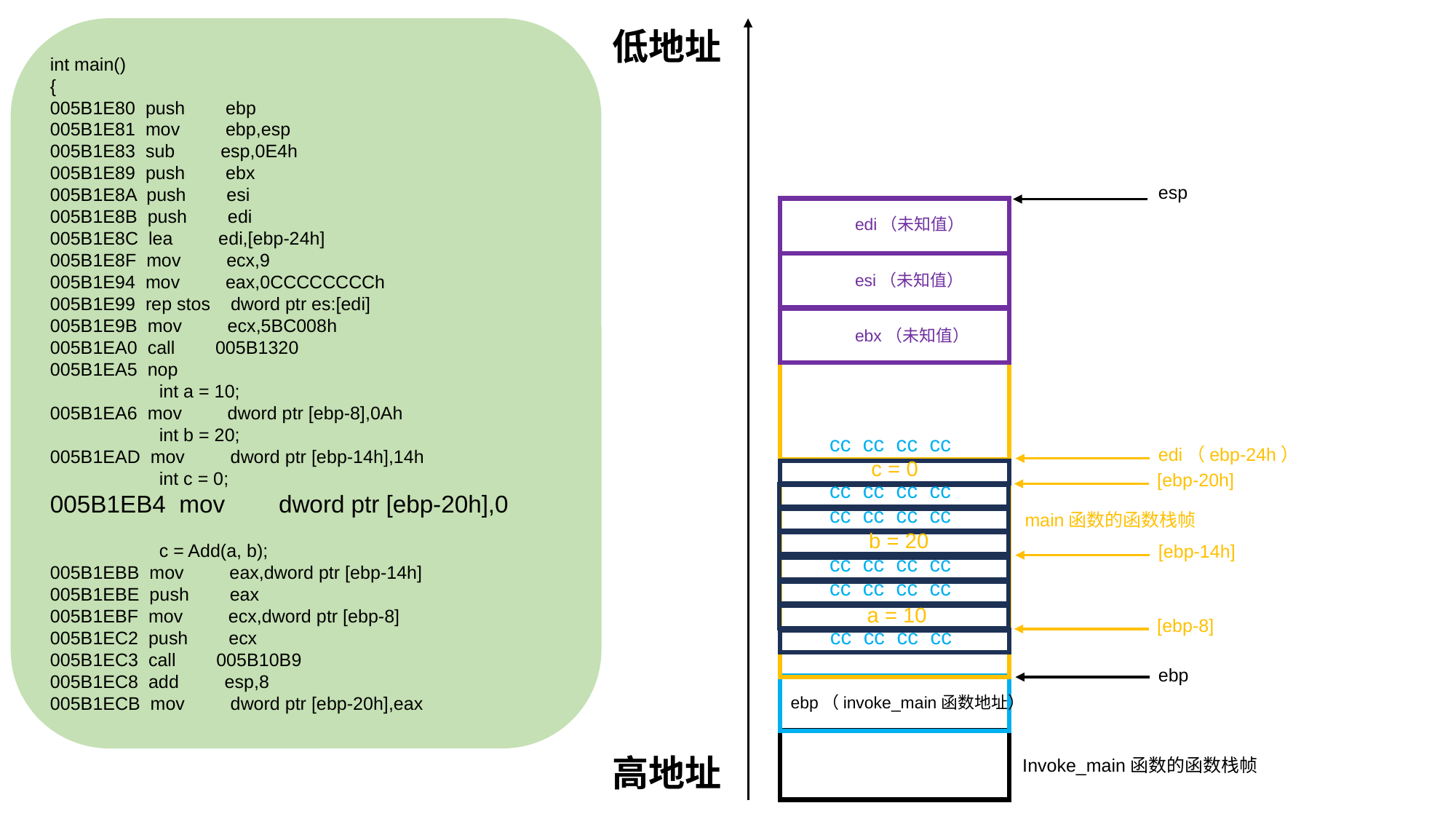

int main()
{
005B1E80  push        ebp
005B1E81  mov         ebp,esp
005B1E83  sub         esp,0E4h
005B1E89  push        ebx
005B1E8A  push        esi
005B1E8B  push        edi
005B1E8C  lea         edi,[ebp-24h]
005B1E8F  mov         ecx,9
005B1E94  mov         eax,0CCCCCCCCh
005B1E99  rep stos    dword ptr es:[edi]
005B1E9B  mov         ecx,5BC008h
005B1EA0  call        005B1320
005B1EA5  nop
	int a = 10;
005B1EA6  mov         dword ptr [ebp-8],0Ah
	int b = 20;
005B1EAD  mov         dword ptr [ebp-14h],14h
	int c = 0;
005B1EB4  mov        dword ptr [ebp-20h],0

	c = Add(a, b);
005B1EBB  mov         eax,dword ptr [ebp-14h]
005B1EBE  push        eax
005B1EBF  mov         ecx,dword ptr [ebp-8]
005B1EC2  push        ecx
005B1EC3  call        005B10B9
005B1EC8  add         esp,8
005B1ECB  mov         dword ptr [ebp-20h],eax
低地址
esp

edi（未知值）

esi（未知值）

ebx（未知值）

cc  cc  cc  cc
edi（ebp-24h）
c = 0

[ebp-20h]
cc  cc  cc  cc

cc  cc  cc  cc
main函数的函数栈帧

b = 20

[ebp-14h]
cc  cc  cc  cc

cc  cc  cc  cc

a = 10

[ebp-8]
cc  cc  cc  cc

ebp

ebp（invoke_main函数地址）

高地址
Invoke_main函数的函数栈帧